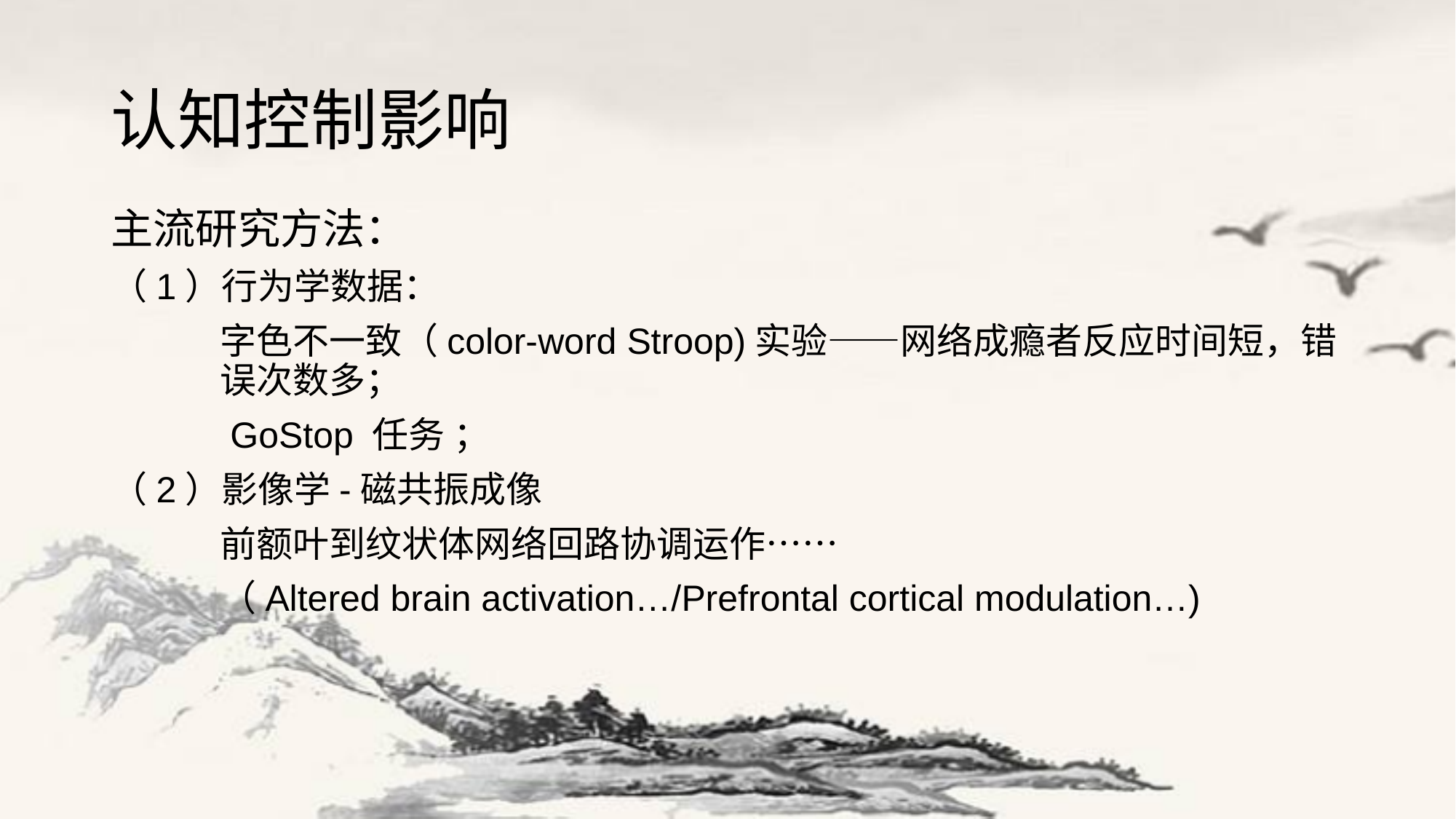

# 认知控制影响
主流研究方法：
（1）行为学数据：
	字色不一致（color-word Stroop)实验——网络成瘾者反应时间短，错	误次数多；
	 GoStop 任务 ；
（2）影像学-磁共振成像
	前额叶到纹状体网络回路协调运作……
	（Altered brain activation…/Prefrontal cortical modulation…)